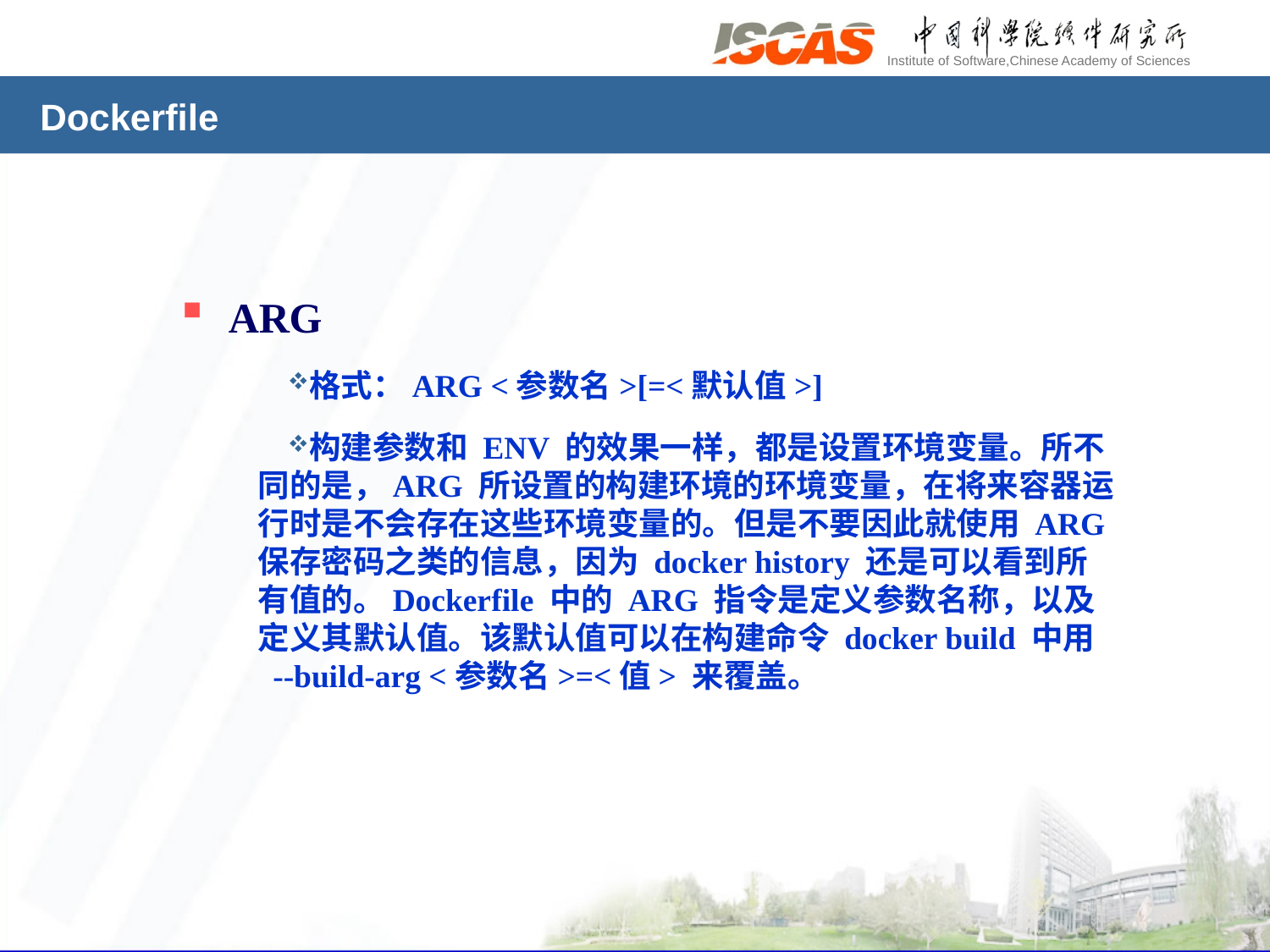

# Dockerfile
ARG
格式：ARG <参数名>[=<默认值>]
构建参数和 ENV 的效果一样，都是设置环境变量。所不同的是，ARG 所设置的构建环境的环境变量，在将来容器运行时是不会存在这些环境变量的。但是不要因此就使用 ARG 保存密码之类的信息，因为 docker history 还是可以看到所有值的。Dockerfile 中的 ARG 指令是定义参数名称，以及定义其默认值。该默认值可以在构建命令 docker build 中用 --build-arg <参数名>=<值> 来覆盖。